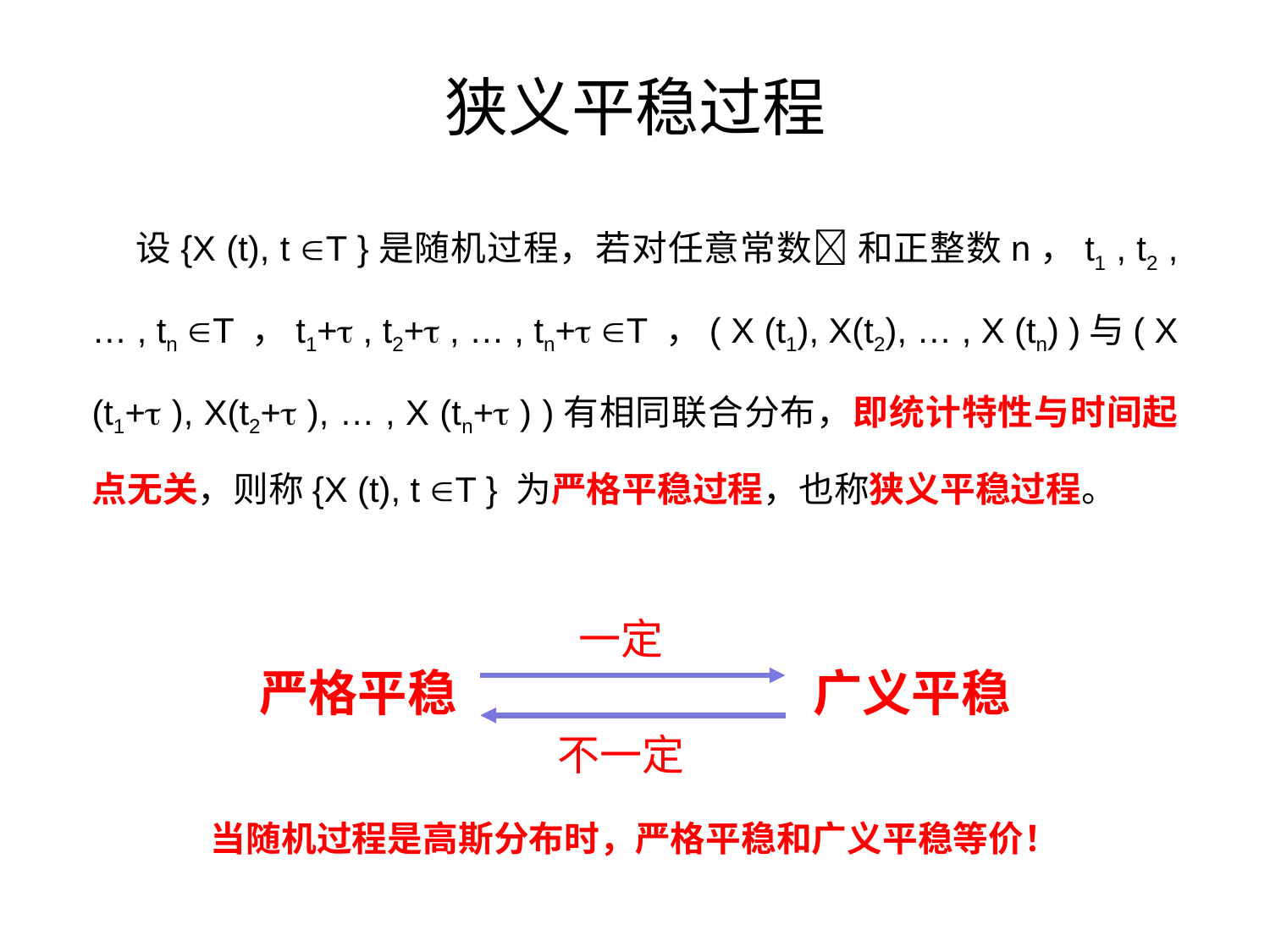

# 狭义平稳过程
    设{X (t), t ∈T }是随机过程，若对任意常数τ 和正整数n，t1 , t2 , … , tn ∈T ，t1+τ , t2+τ , … , tn+τ ∈T ，( X (t1), X(t2), … , X (tn) )与( X (t1+τ ), X(t2+τ ), … , X (tn+τ ) )有相同联合分布，即统计特性与时间起点无关，则称{X (t), t ∈T } 为严格平稳过程，也称狭义平稳过程。
一定
严格平稳
广义平稳
不一定
当随机过程是高斯分布时，严格平稳和广义平稳等价！